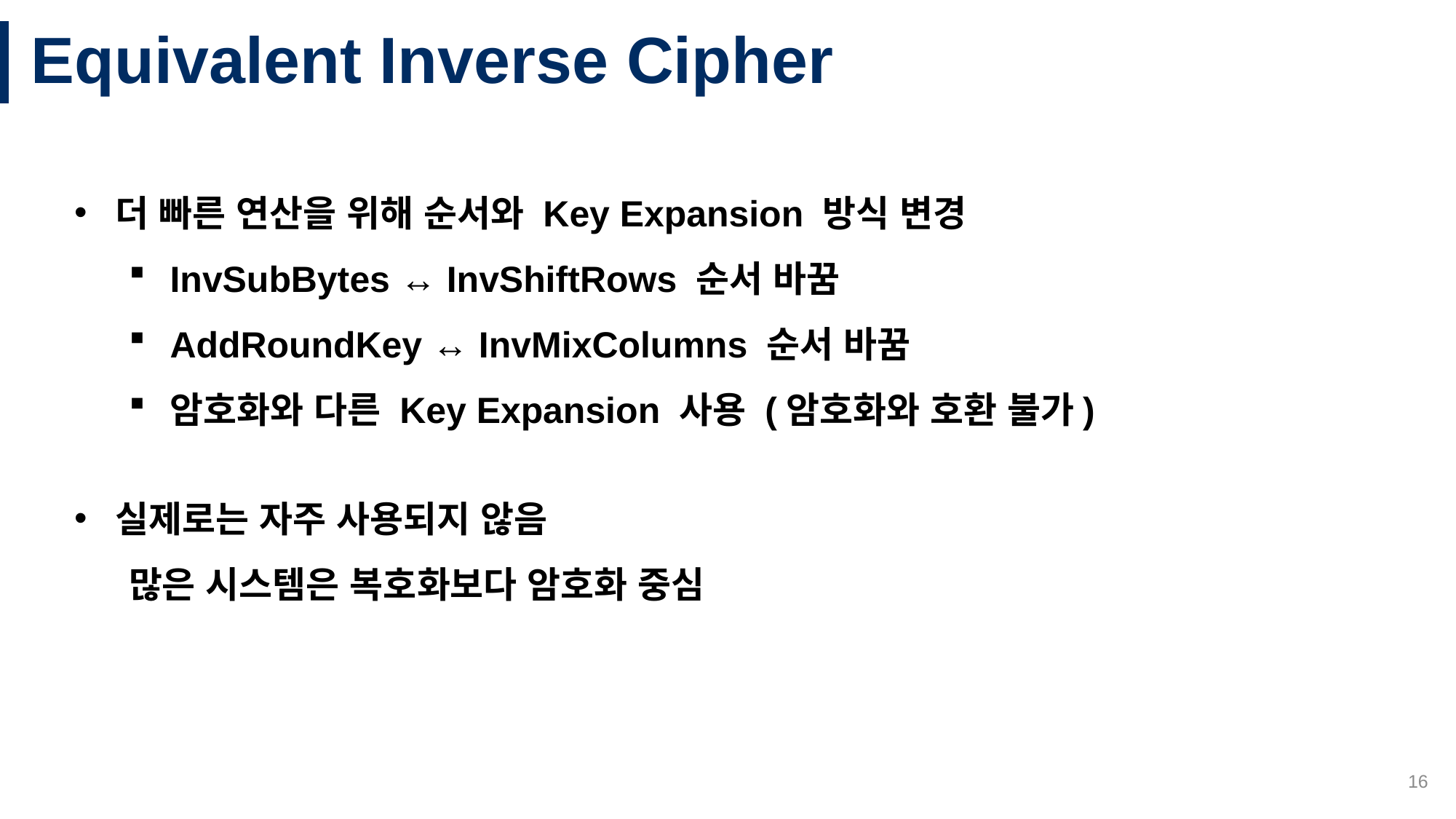

# Equivalent Inverse Cipher
더 빠른 연산을 위해 순서와 Key Expansion 방식 변경
InvSubBytes ↔ InvShiftRows 순서 바꿈
AddRoundKey ↔ InvMixColumns 순서 바꿈
암호화와 다른 Key Expansion 사용 (암호화와 호환 불가)
실제로는 자주 사용되지 않음
많은 시스템은 복호화보다 암호화 중심
16